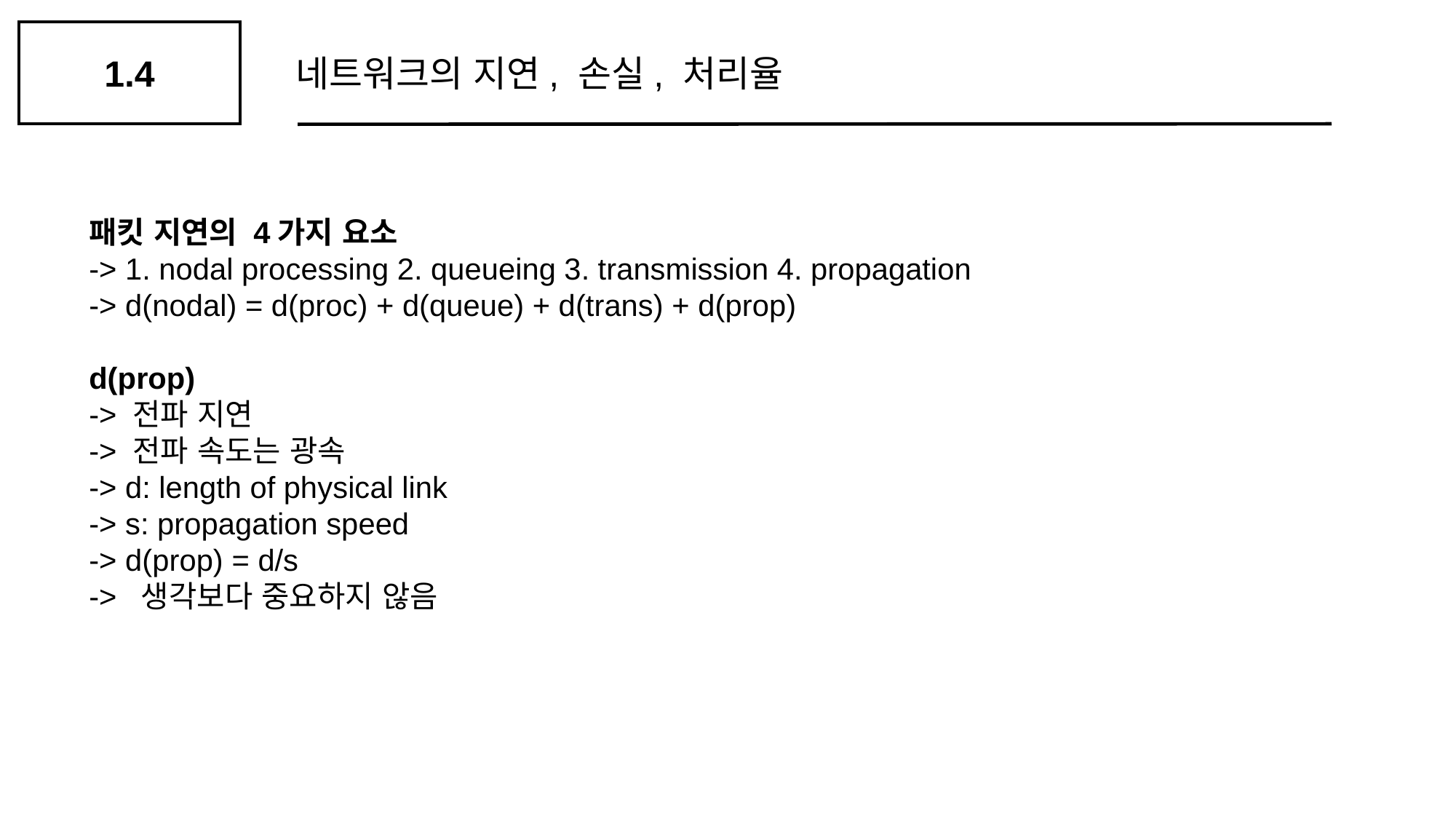

1.4
네트워크의 지연, 손실, 처리율
패킷 지연의 4가지 요소
-> 1. nodal processing 2. queueing 3. transmission 4. propagation
-> d(nodal) = d(proc) + d(queue) + d(trans) + d(prop)

d(prop)
-> 전파 지연
-> 전파 속도는 광속
-> d: length of physical link
-> s: propagation speed
-> d(prop) = d/s
->  생각보다 중요하지 않음